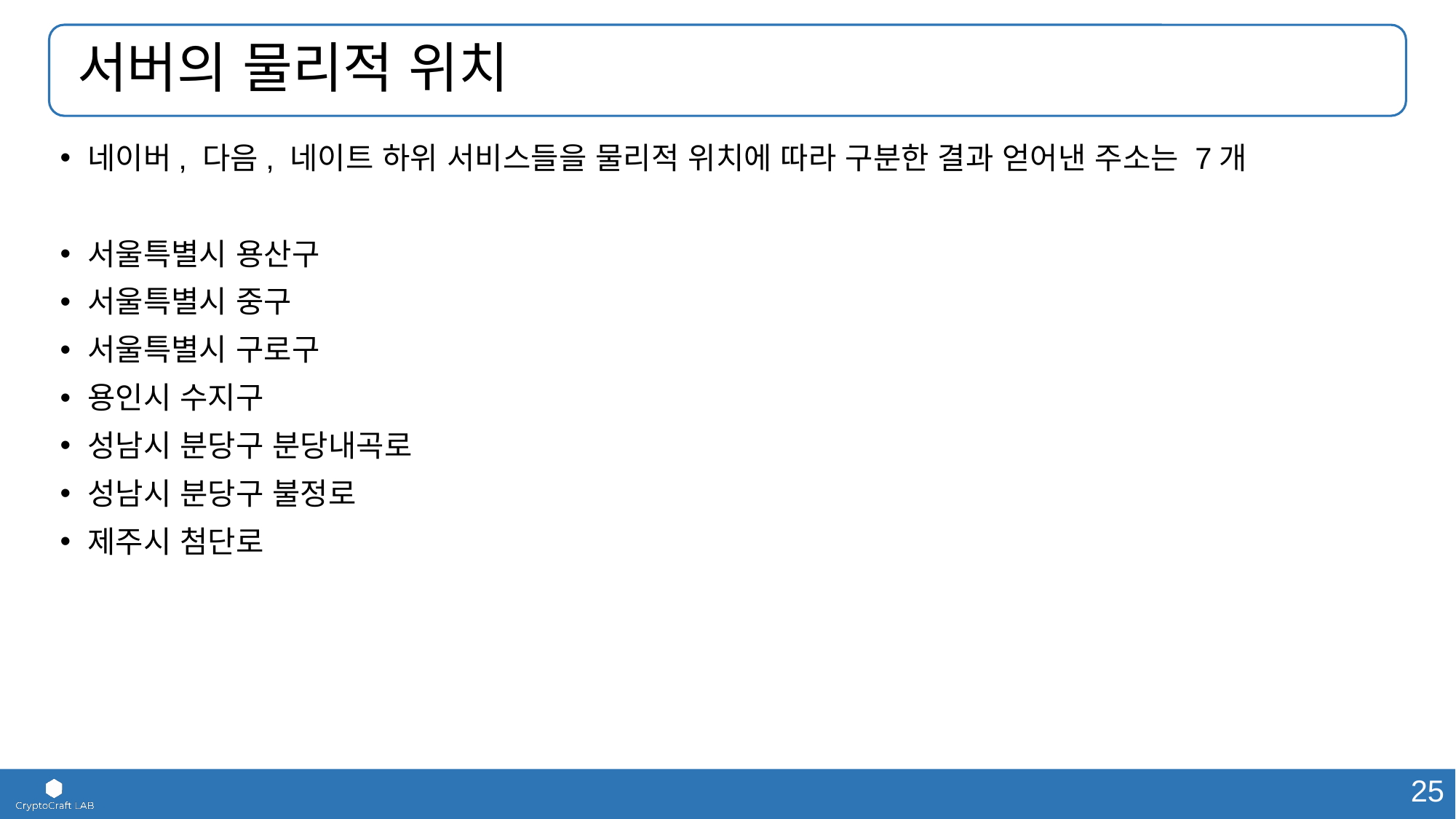

# 서버의 물리적 위치
네이버, 다음, 네이트 하위 서비스들을 물리적 위치에 따라 구분한 결과 얻어낸 주소는 7개

서울특별시 용산구
서울특별시 중구
서울특별시 구로구
용인시 수지구
성남시 분당구 분당내곡로
성남시 분당구 불정로
제주시 첨단로